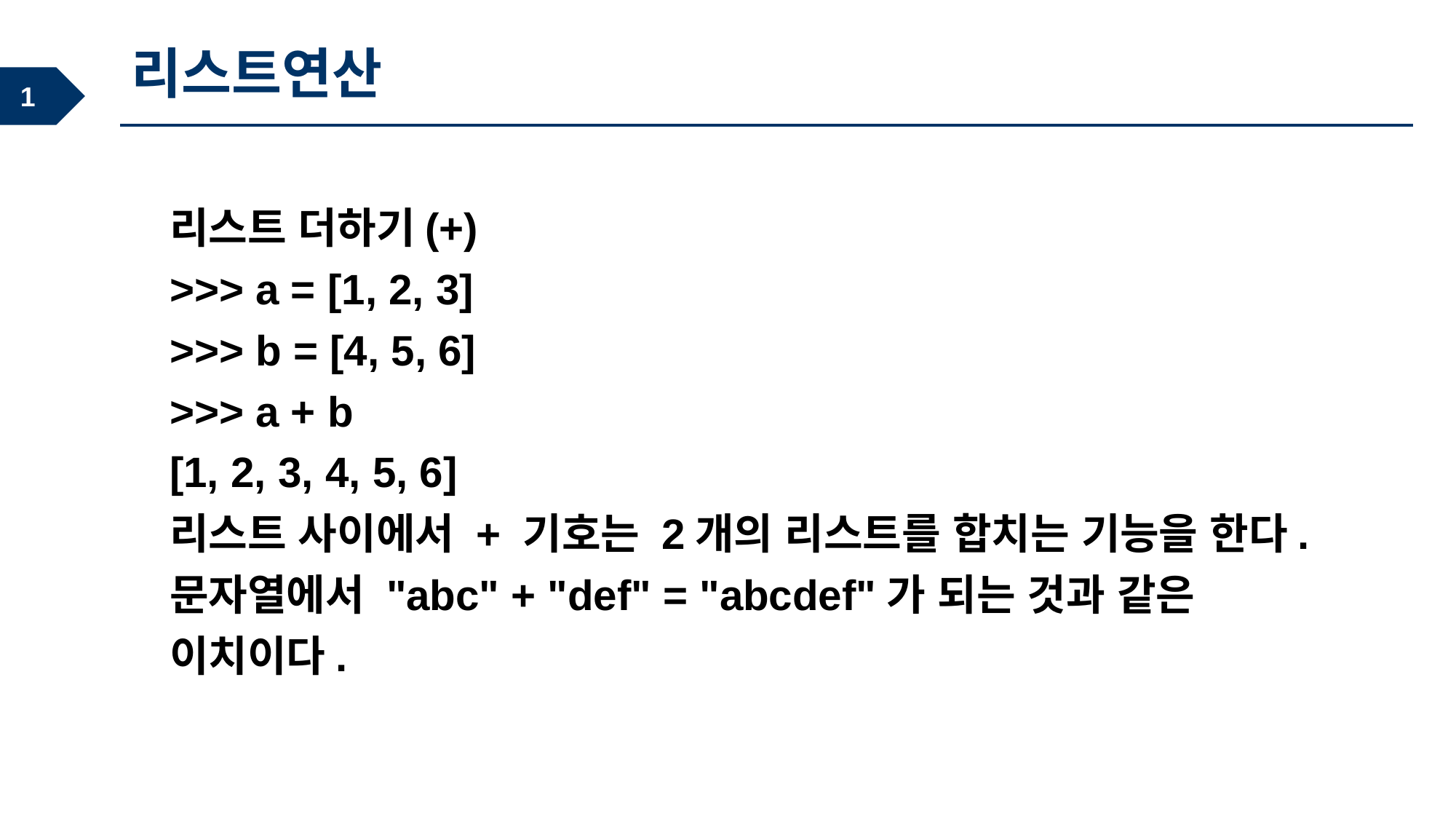

리스트연산
리스트 더하기(+)
>>> a = [1, 2, 3]
>>> b = [4, 5, 6]
>>> a + b
[1, 2, 3, 4, 5, 6]
리스트 사이에서 + 기호는 2개의 리스트를 합치는 기능을 한다. 문자열에서 "abc" + "def" = "abcdef"가 되는 것과 같은 이치이다.